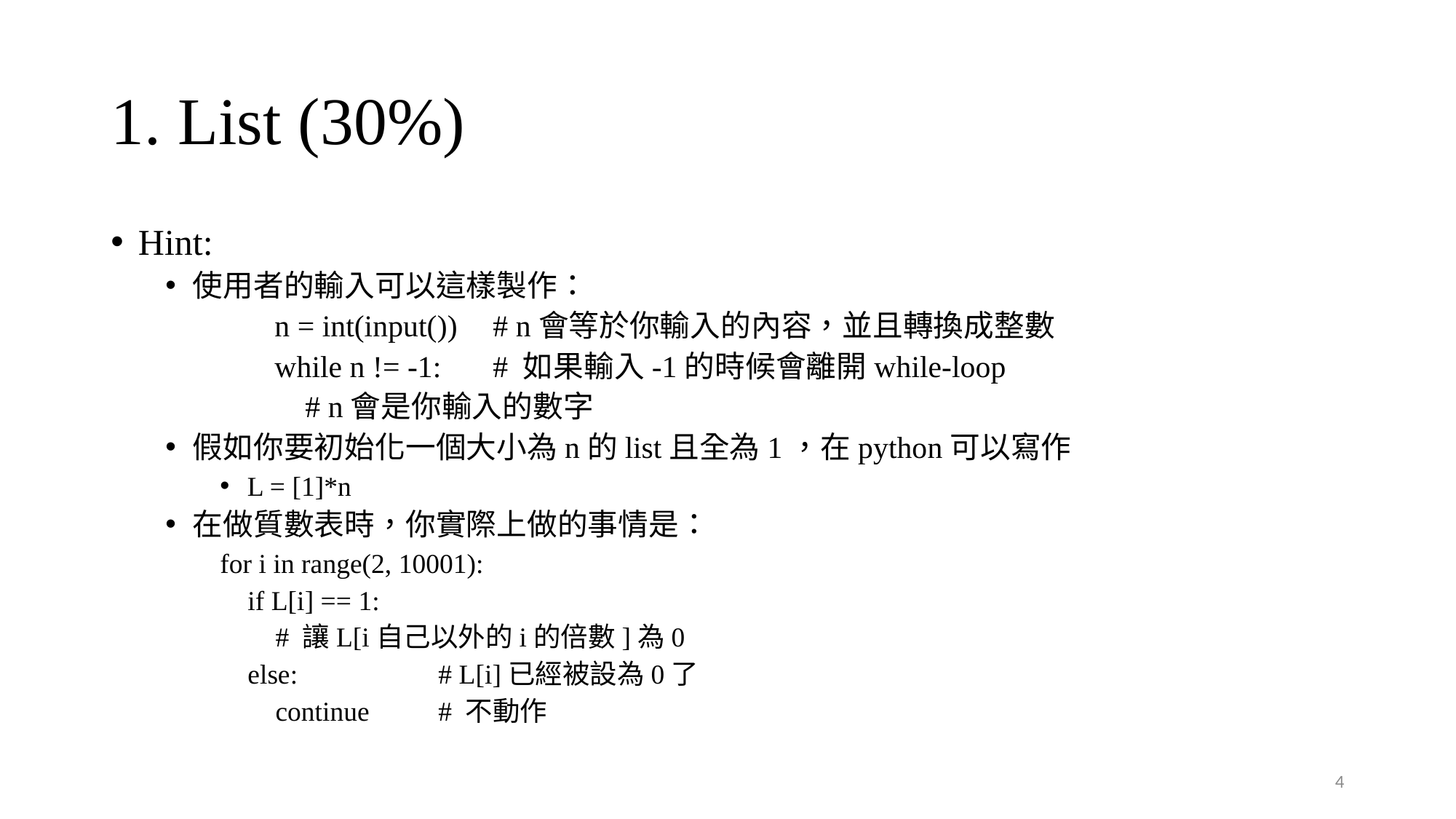

# 1. List (30%)
Hint:
使用者的輸入可以這樣製作：
	n = int(input())	# n會等於你輸入的內容，並且轉換成整數
	while n != -1:	# 如果輸入-1的時候會離開while-loop
	    # n會是你輸入的數字
假如你要初始化一個大小為n的list且全為1，在python可以寫作
L = [1]*n
在做質數表時，你實際上做的事情是：
for i in range(2, 10001):
    if L[i] == 1:
        # 讓L[i自己以外的i的倍數]為0
    else:		# L[i]已經被設為0了
        continue	# 不動作

4